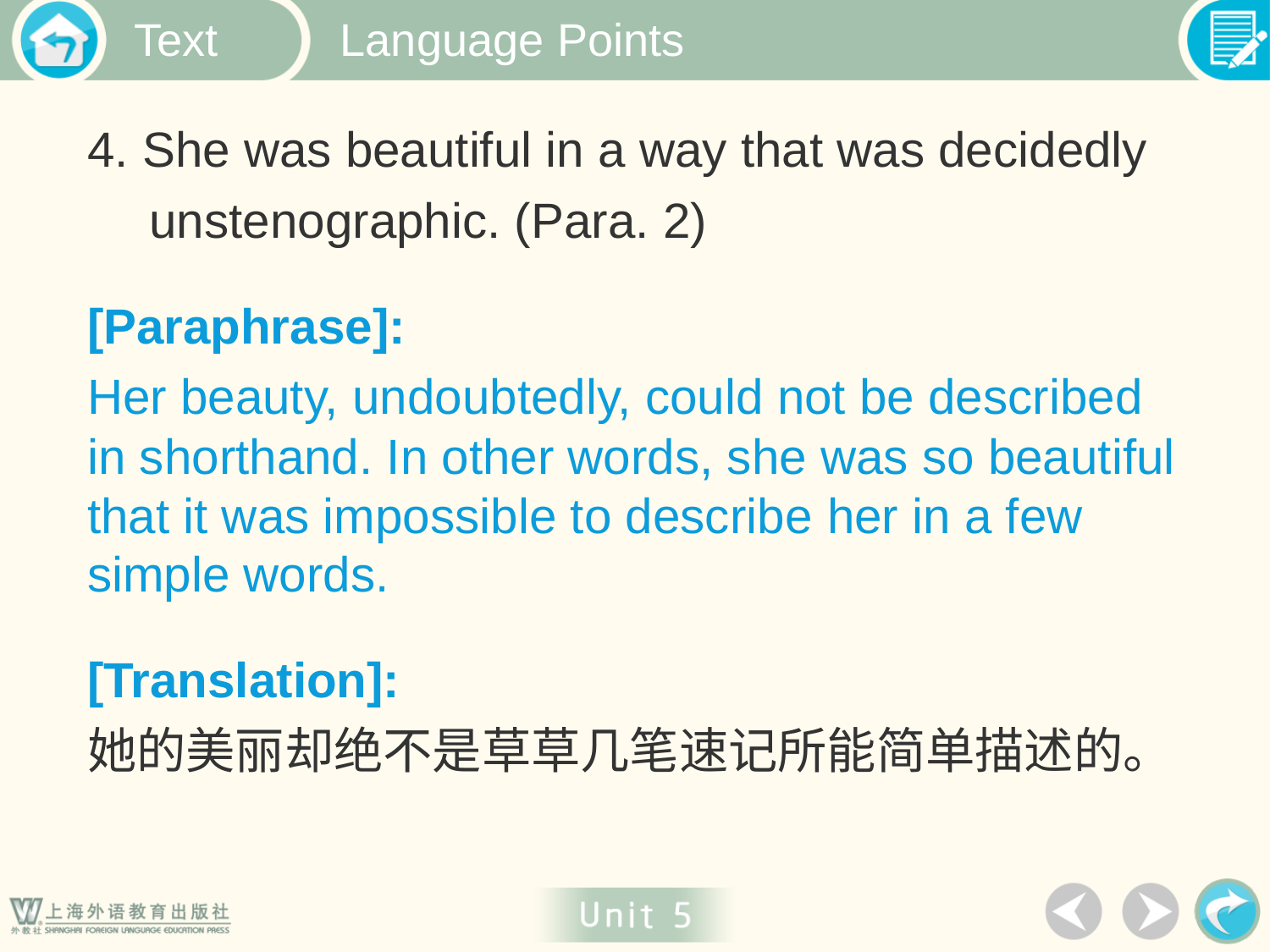

Language Points
4. She was beautiful in a way that was decidedly unstenographic. (Para. 2)

[Paraphrase]:
Her beauty, undoubtedly, could not be described in shorthand. In other words, she was so beautiful that it was impossible to describe her in a few simple words.
[Translation]:
她的美丽却绝不是草草几笔速记所能简单描述的。